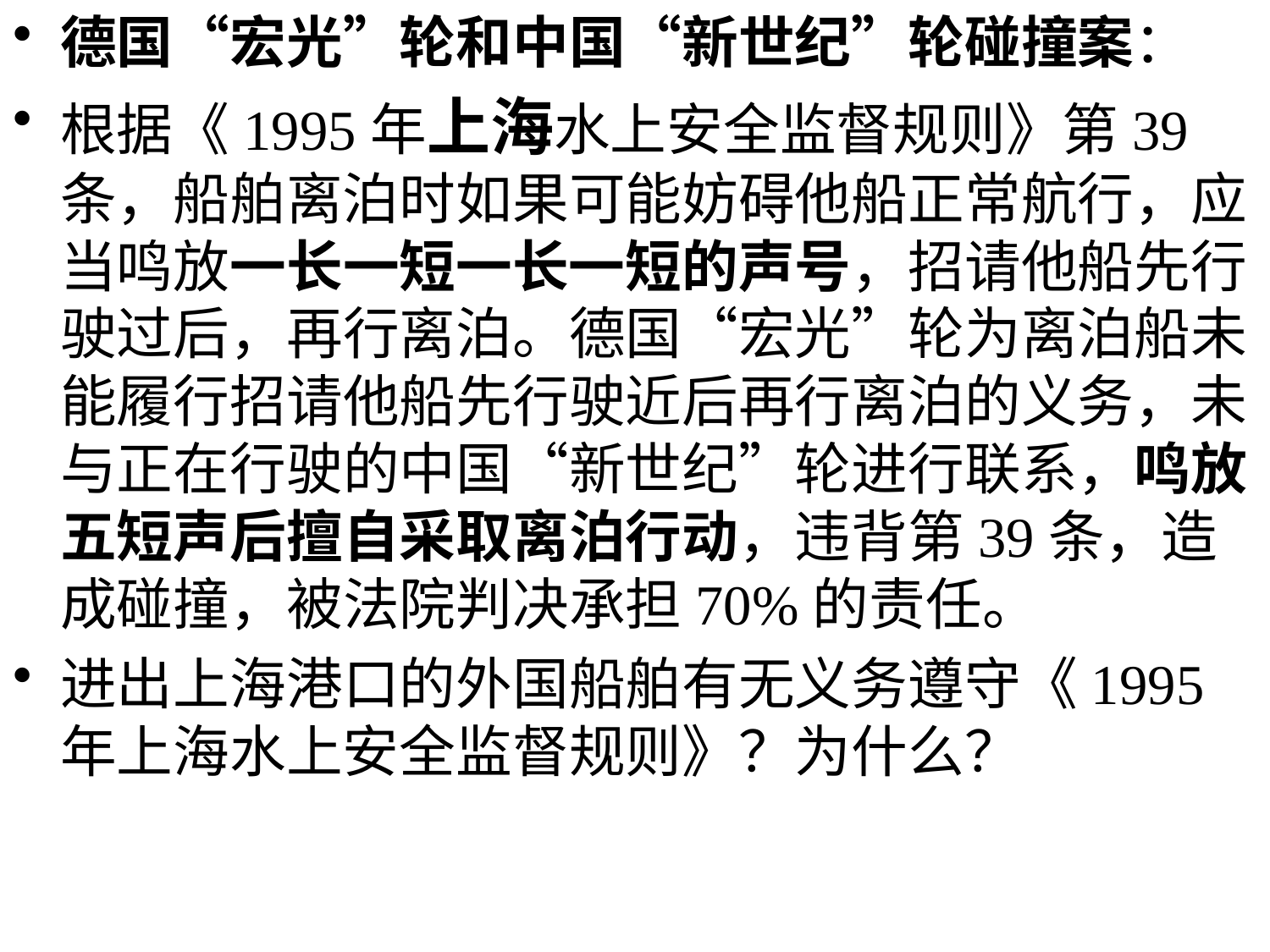

德国“宏光”轮和中国“新世纪”轮碰撞案：
根据《1995年上海水上安全监督规则》第39条，船舶离泊时如果可能妨碍他船正常航行，应当鸣放一长一短一长一短的声号，招请他船先行驶过后，再行离泊。德国“宏光”轮为离泊船未能履行招请他船先行驶近后再行离泊的义务，未与正在行驶的中国“新世纪”轮进行联系，鸣放五短声后擅自采取离泊行动，违背第39条，造成碰撞，被法院判决承担70%的责任。
进出上海港口的外国船舶有无义务遵守《1995年上海水上安全监督规则》？为什么？